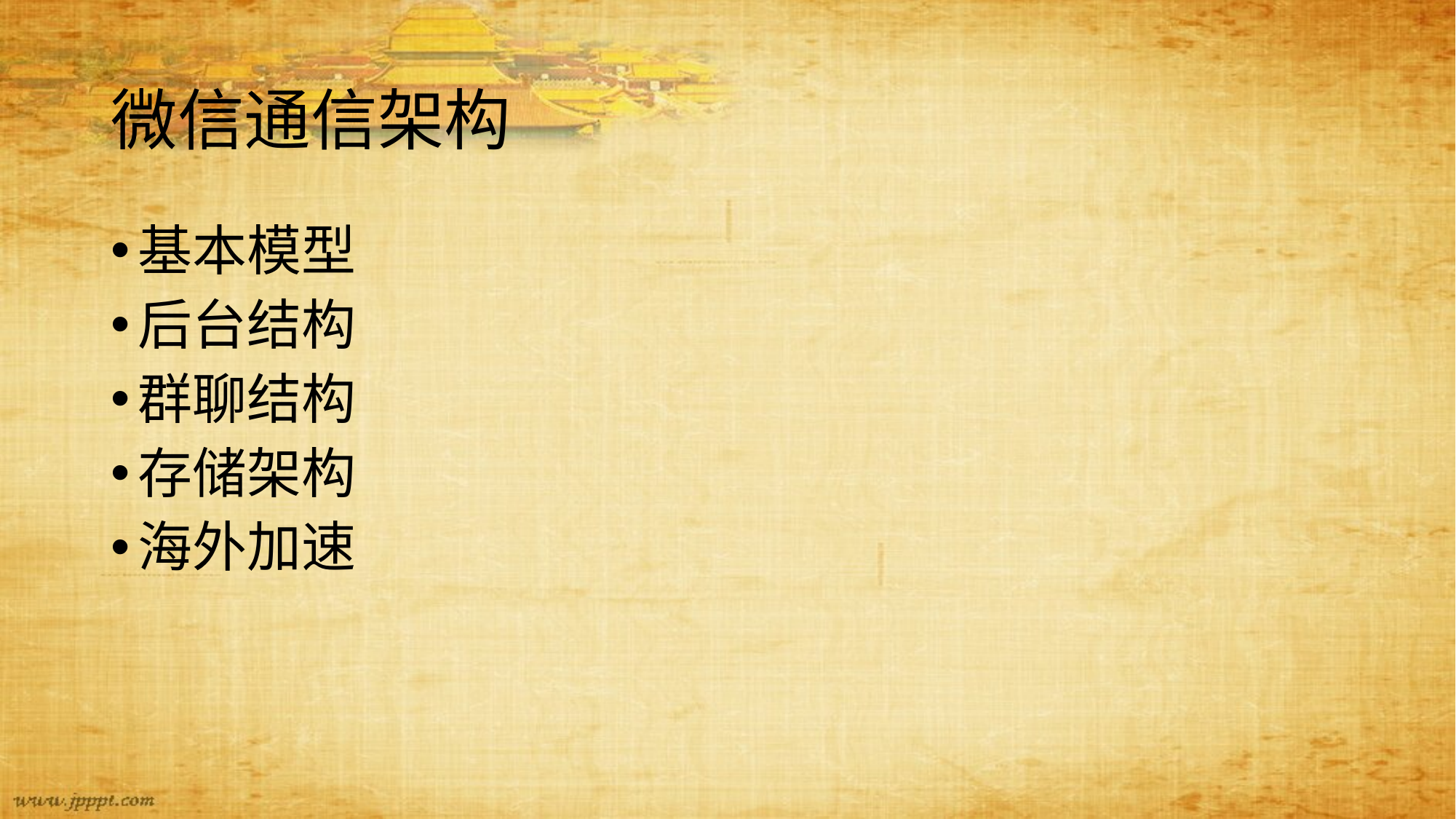

# 微信通信架构
基本模型
后台结构
群聊结构
存储架构
海外加速